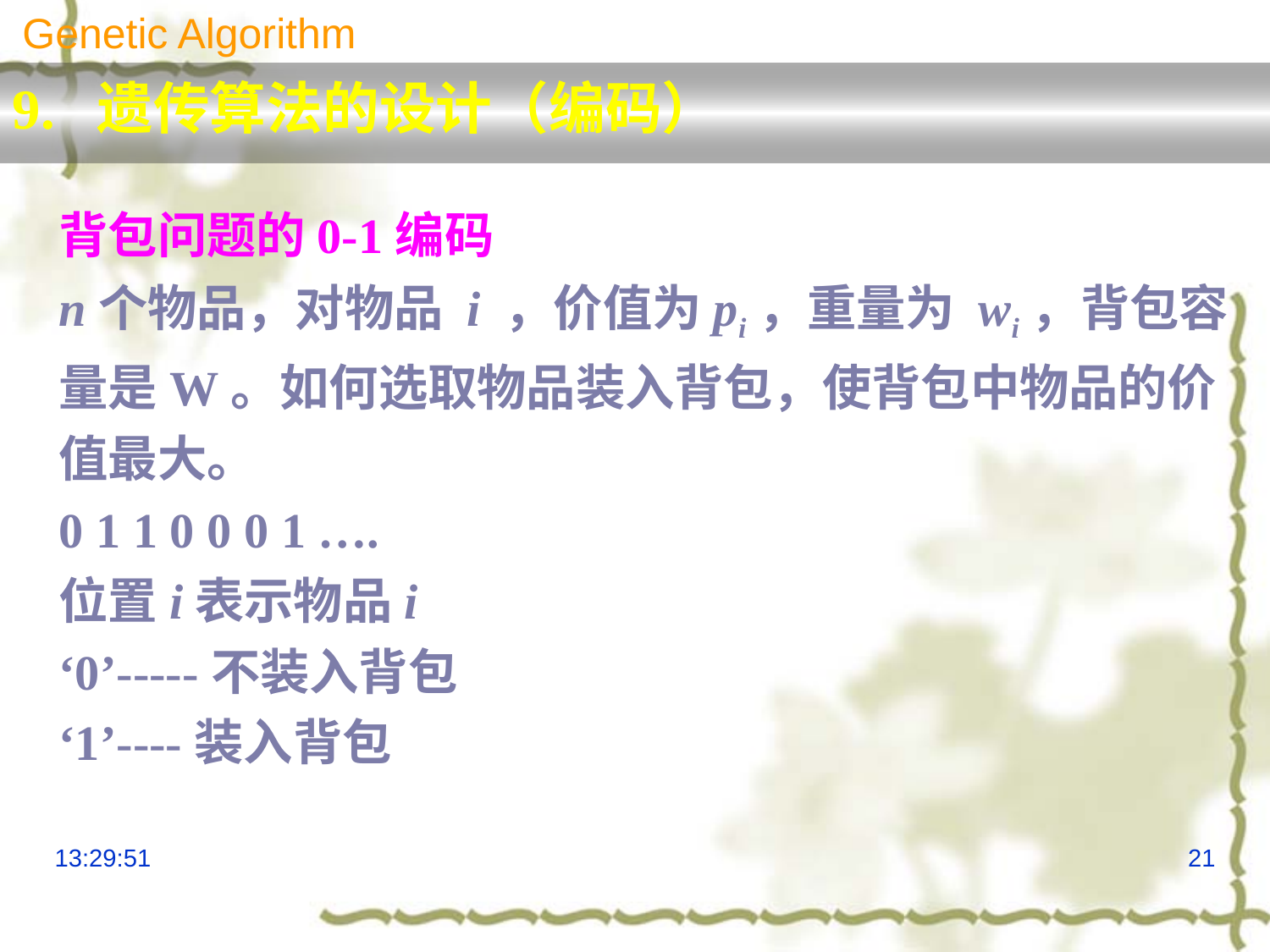

Genetic Algorithm
9.  遗传算法的设计（编码）
背包问题的0-1编码
n个物品，对物品 i ，价值为pi，重量为 wi，背包容量是W。如何选取物品装入背包，使背包中物品的价值最大。
0 1 1 0 0 0 1 ….
位置i表示物品i
‘0’-----不装入背包
‘1’----装入背包
13:29:51
21